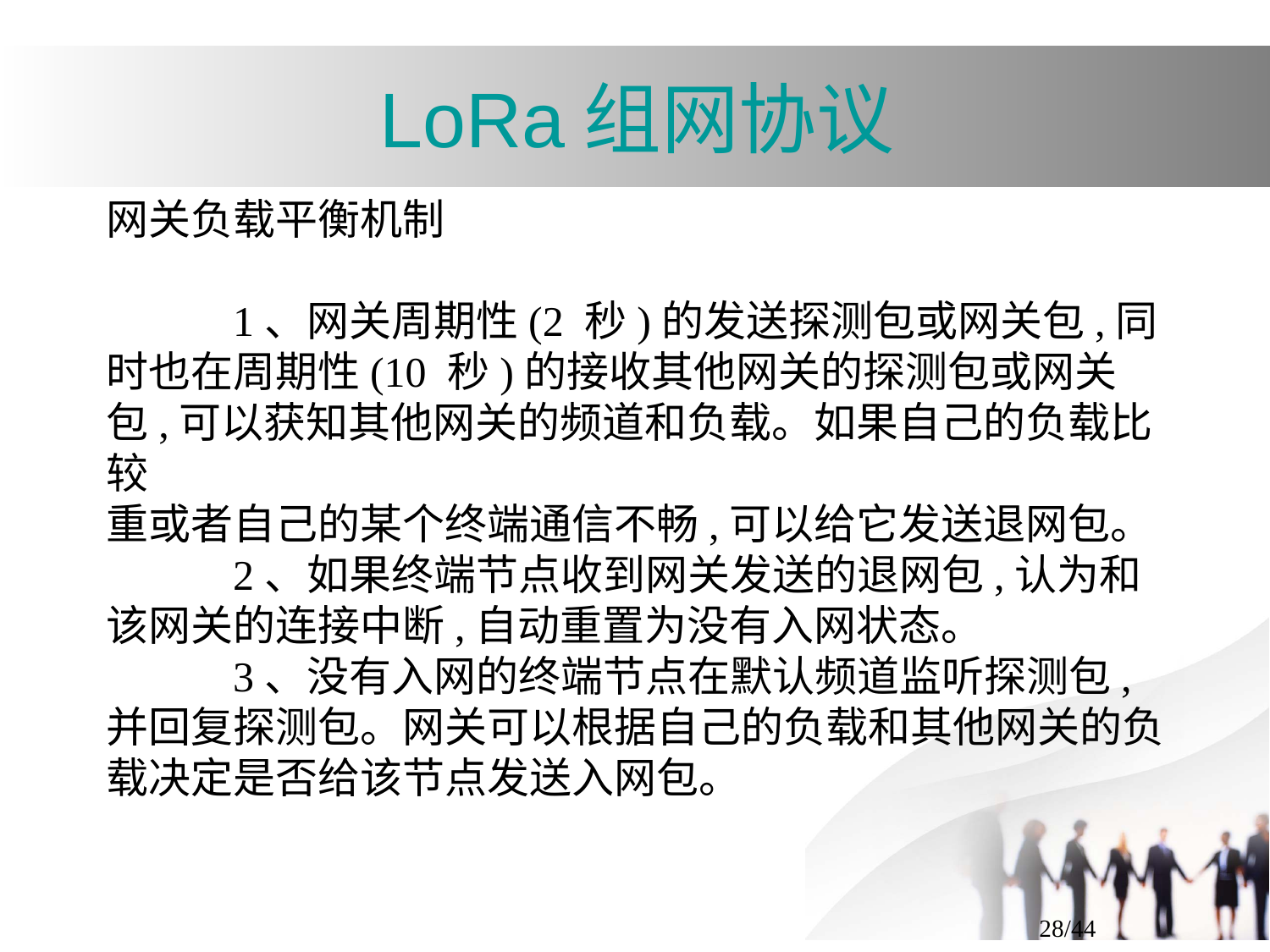

LoRa组网协议
网关负载平衡机制

	1、网关周期性(2 秒)的发送探测包或网关包,同时也在周期性(10 秒)的接收其他网关的探测包或网关包,可以获知其他网关的频道和负载。如果自己的负载比较
重或者自己的某个终端通信不畅,可以给它发送退网包。
	2、如果终端节点收到网关发送的退网包,认为和该网关的连接中断,自动重置为没有入网状态。
	3、没有入网的终端节点在默认频道监听探测包,
并回复探测包。网关可以根据自己的负载和其他网关的负载决定是否给该节点发送入网包。
28/44